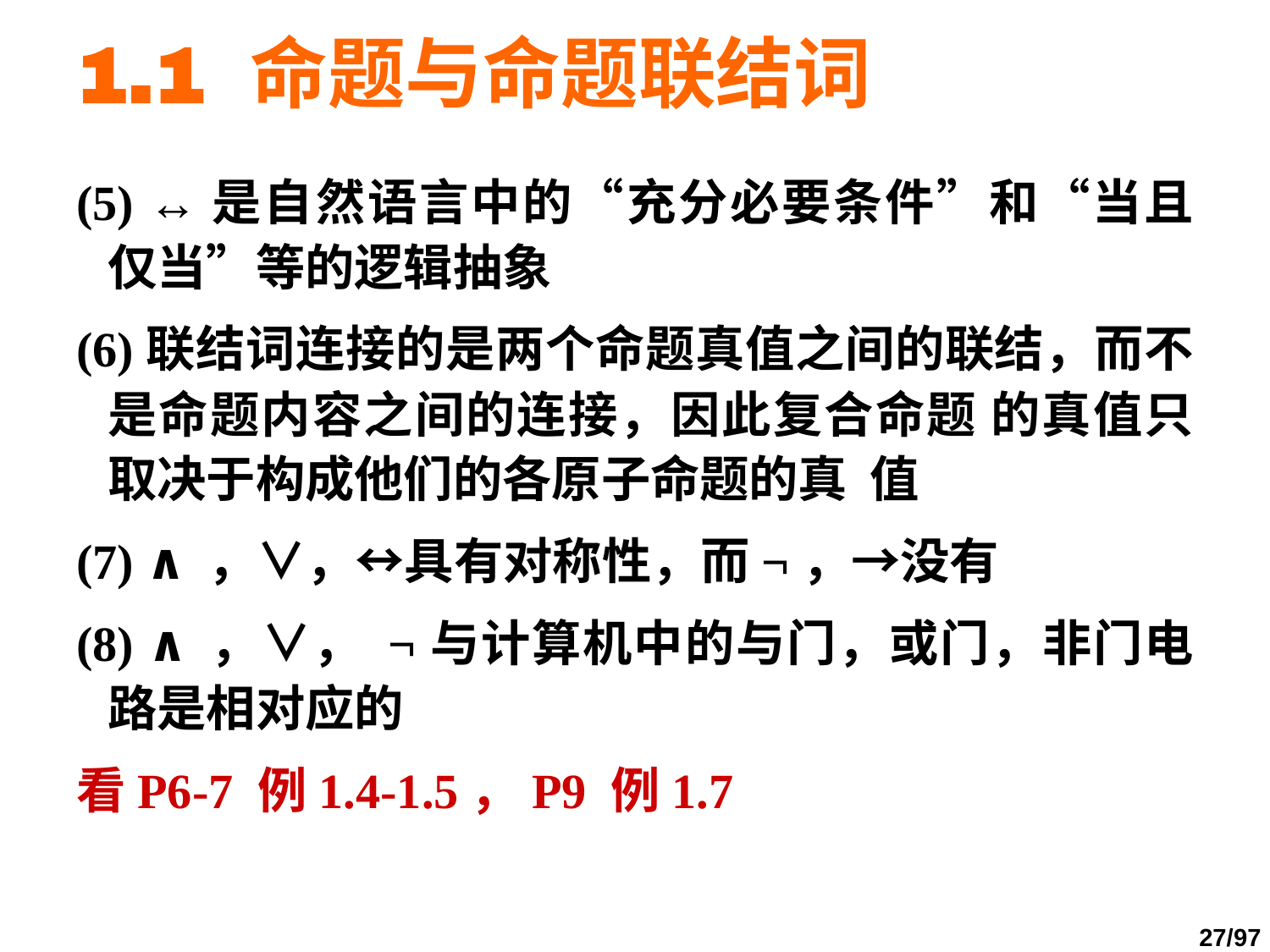

# 1.1 命题与命题联结词
(5) ↔是自然语言中的“充分必要条件”和“当且仅当”等的逻辑抽象
(6)联结词连接的是两个命题真值之间的联结，而不是命题内容之间的连接，因此复合命题 的真值只取决于构成他们的各原子命题的真  值
(7) ∧，∨，↔具有对称性，而¬，→没有
(8) ∧，∨， ¬与计算机中的与门，或门，非门电路是相对应的
看P6-7 例1.4-1.5，P9 例1.7